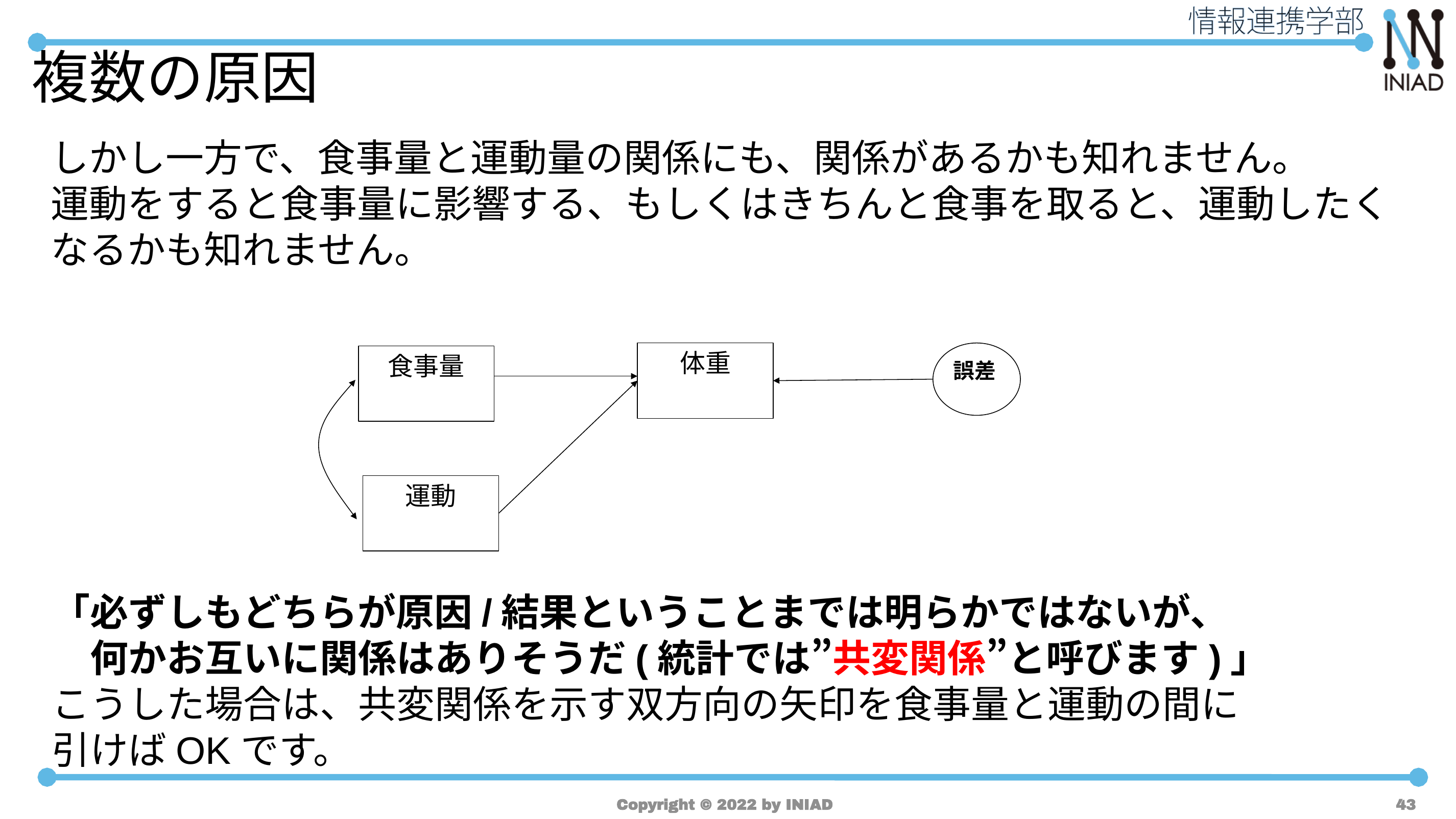

# 複数の原因
しかし一方で、食事量と運動量の関係にも、関係があるかも知れません。
運動をすると食事量に影響する、もしくはきちんと食事を取ると、運動したく
なるかも知れません。
体重
誤差
食事量

運動
「必ずしもどちらが原因/結果ということまでは明らかではないが、
　何かお互いに関係はありそうだ(統計では”共変関係”と呼びます)」
こうした場合は、共変関係を示す双方向の矢印を食事量と運動の間に
引けばOKです。
Copyright © 2022 by INIAD
43